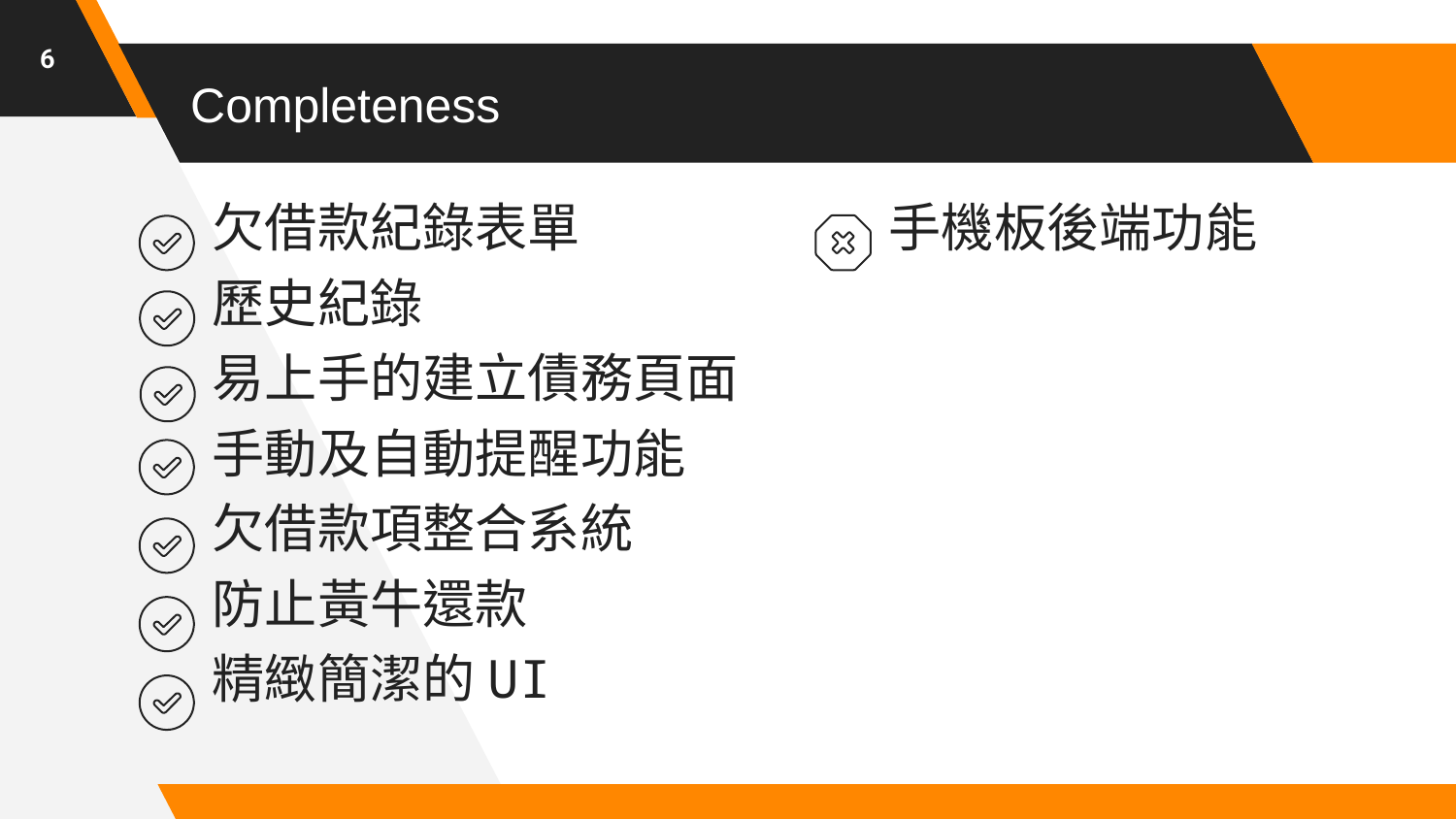

6
# Completeness
欠借款紀錄表單
歷史紀錄
易上手的建立債務頁面
手動及自動提醒功能
欠借款項整合系統
防止黃牛還款
精緻簡潔的UI
手機板後端功能